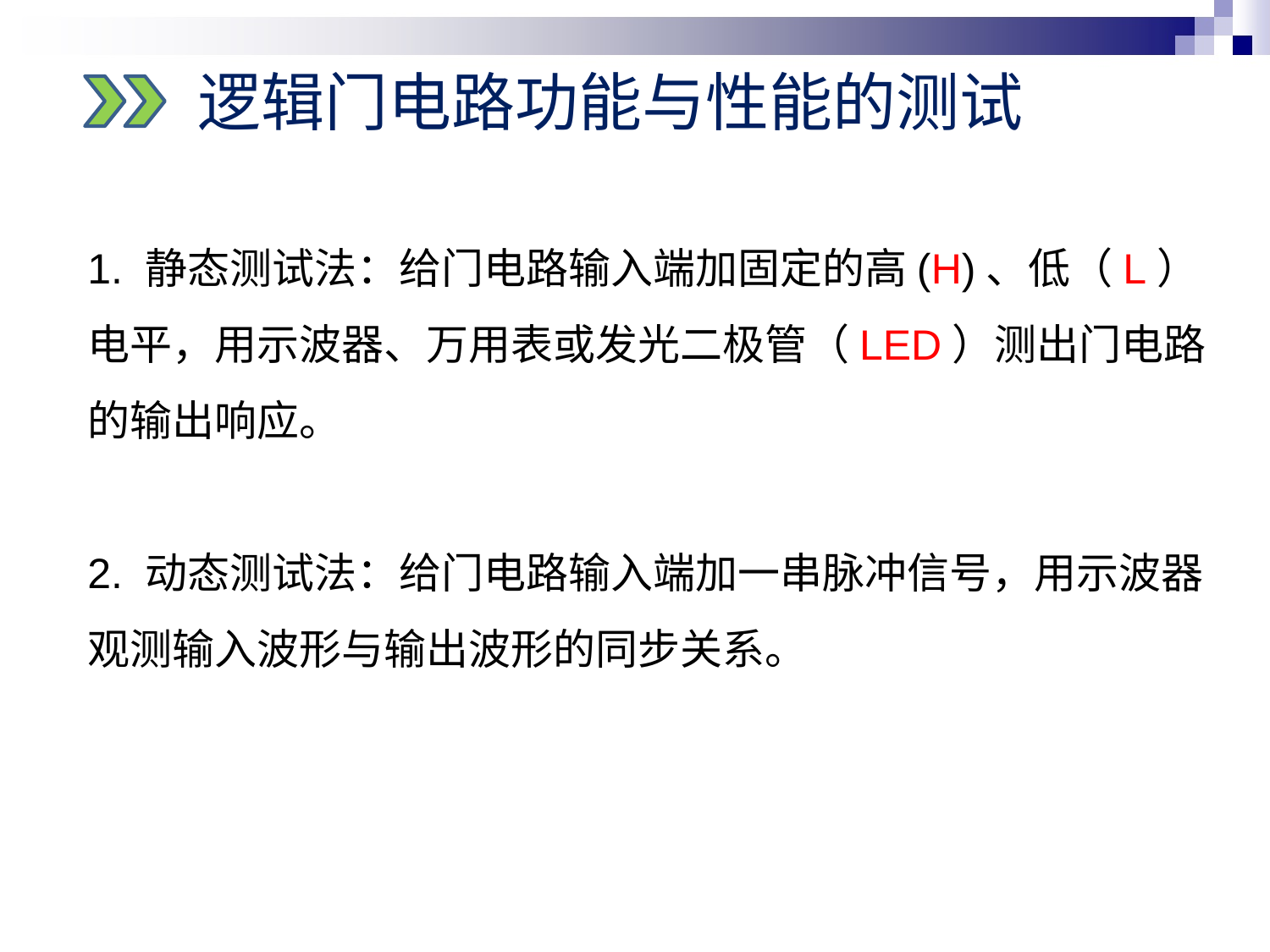

逻辑门电路功能与性能的测试

1. 静态测试法：给门电路输入端加固定的高(H)、低（L）电平，用示波器、万用表或发光二极管（LED）测出门电路的输出响应。

2. 动态测试法：给门电路输入端加一串脉冲信号，用示波器观测输入波形与输出波形的同步关系。